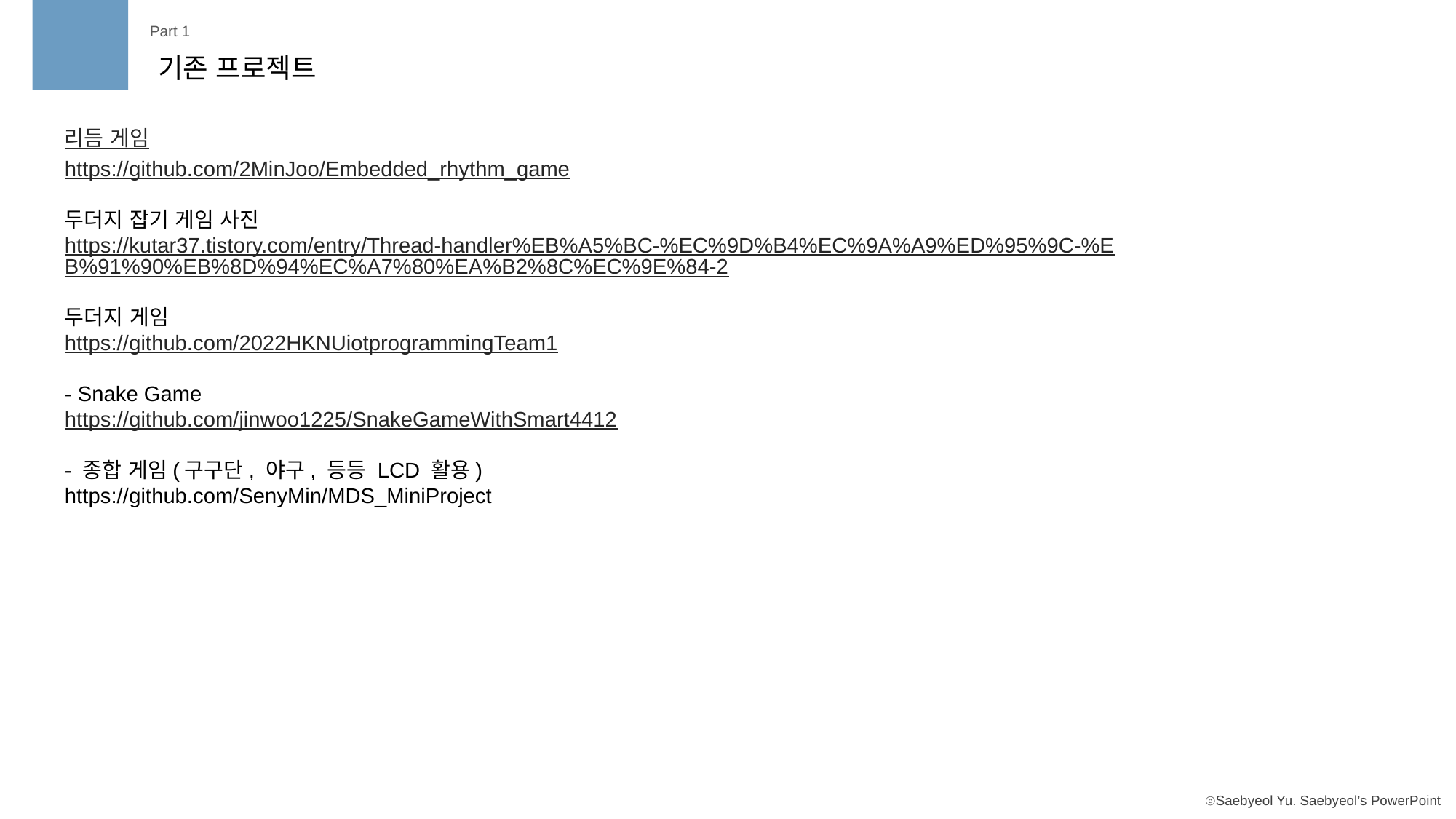

Part 1
기존 프로젝트
리듬 게임
https://github.com/2MinJoo/Embedded_rhythm_game

두더지 잡기 게임 사진
https://kutar37.tistory.com/entry/Thread-handler%EB%A5%BC-%EC%9D%B4%EC%9A%A9%ED%95%9C-%EB%91%90%EB%8D%94%EC%A7%80%EA%B2%8C%EC%9E%84-2

두더지 게임
https://github.com/2022HKNUiotprogrammingTeam1

- Snake Game
https://github.com/jinwoo1225/SnakeGameWithSmart4412

- 종합 게임(구구단, 야구, 등등 LCD 활용)
https://github.com/SenyMin/MDS_MiniProject